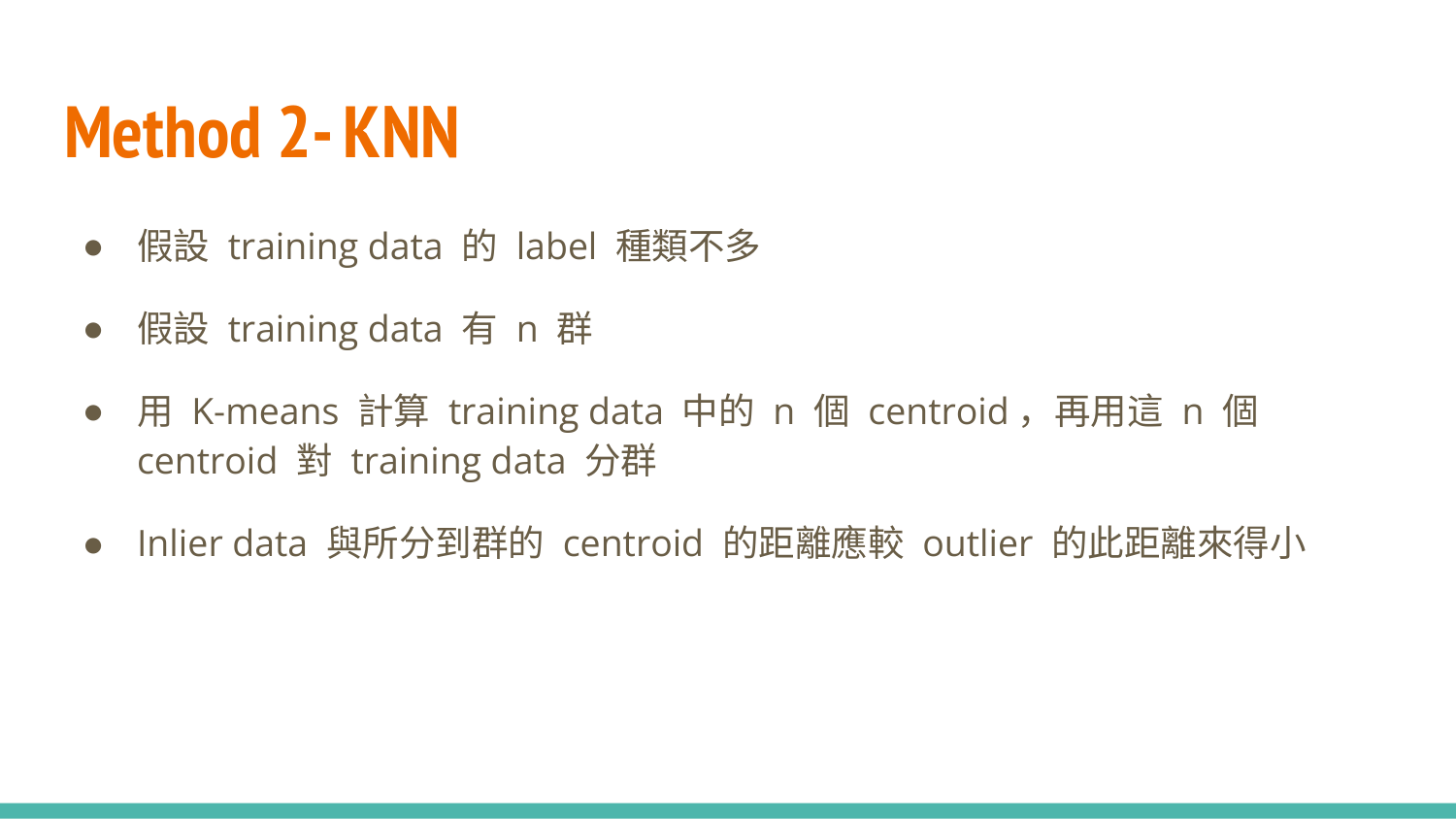

# Method 2- KNN
假設 training data 的 label 種類不多
假設 training data 有 n 群
用 K-means 計算 training data 中的 n 個 centroid，再用這 n 個 centroid 對 training data 分群
Inlier data 與所分到群的 centroid 的距離應較 outlier 的此距離來得小